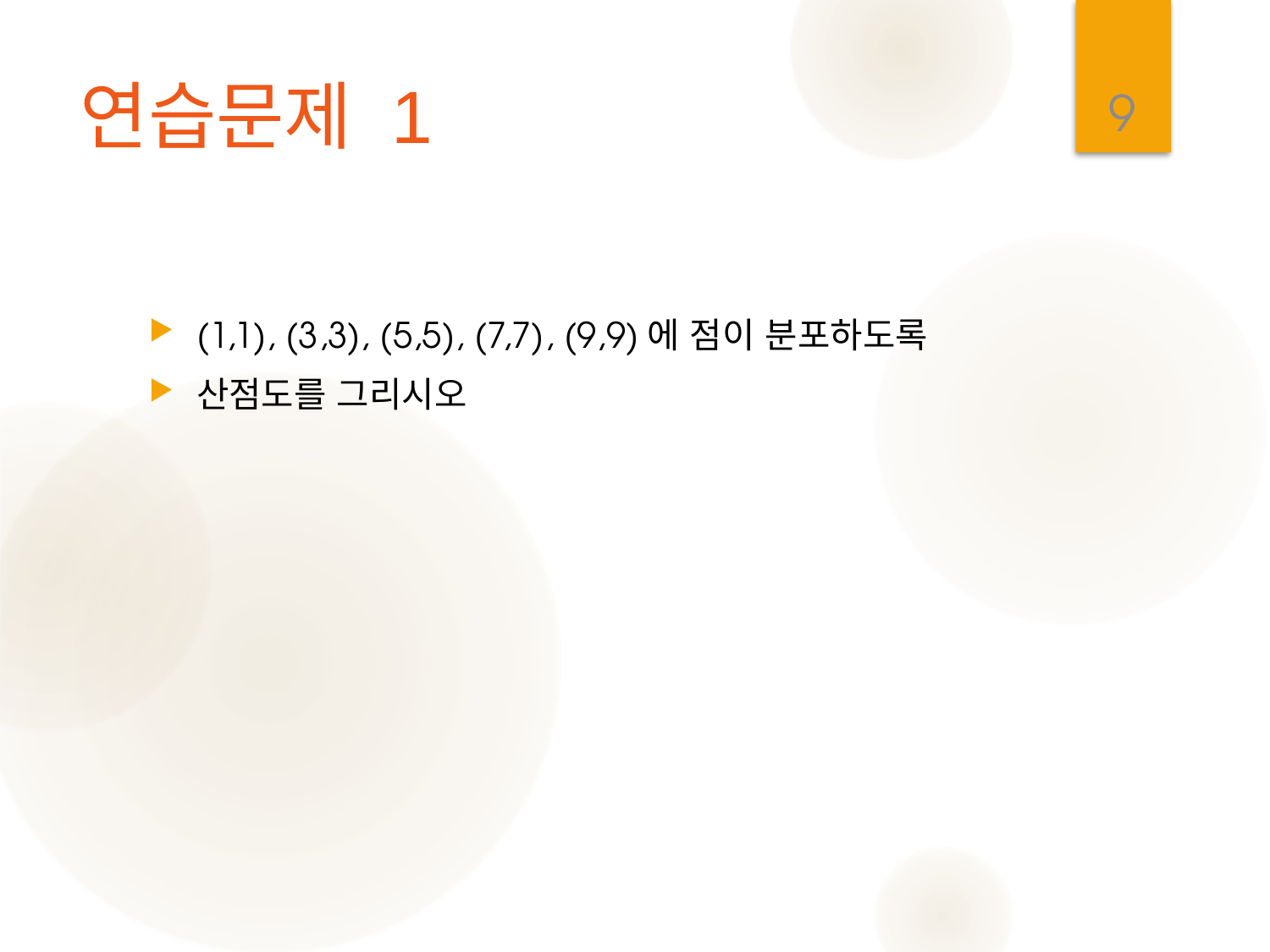

9
# 연습문제 1
(1,1), (3,3), (5,5), (7,7), (9,9)에 점이 분포하도록
산점도를 그리시오